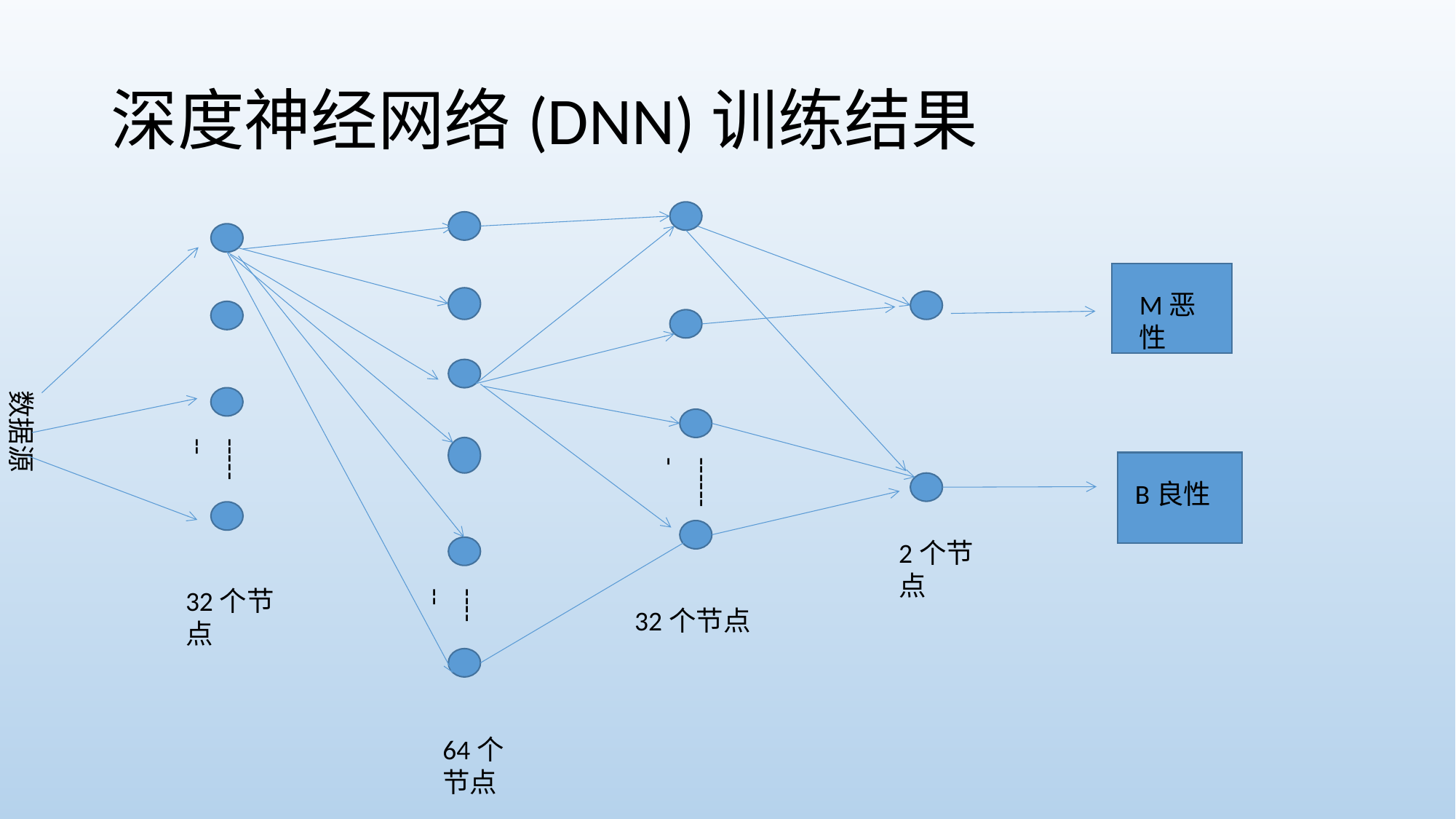

# 深度神经网络(DNN)训练结果

                 数据源
M恶性

-------

-------

B良性

2个节点

32个节点
------
32个节点

64个节点